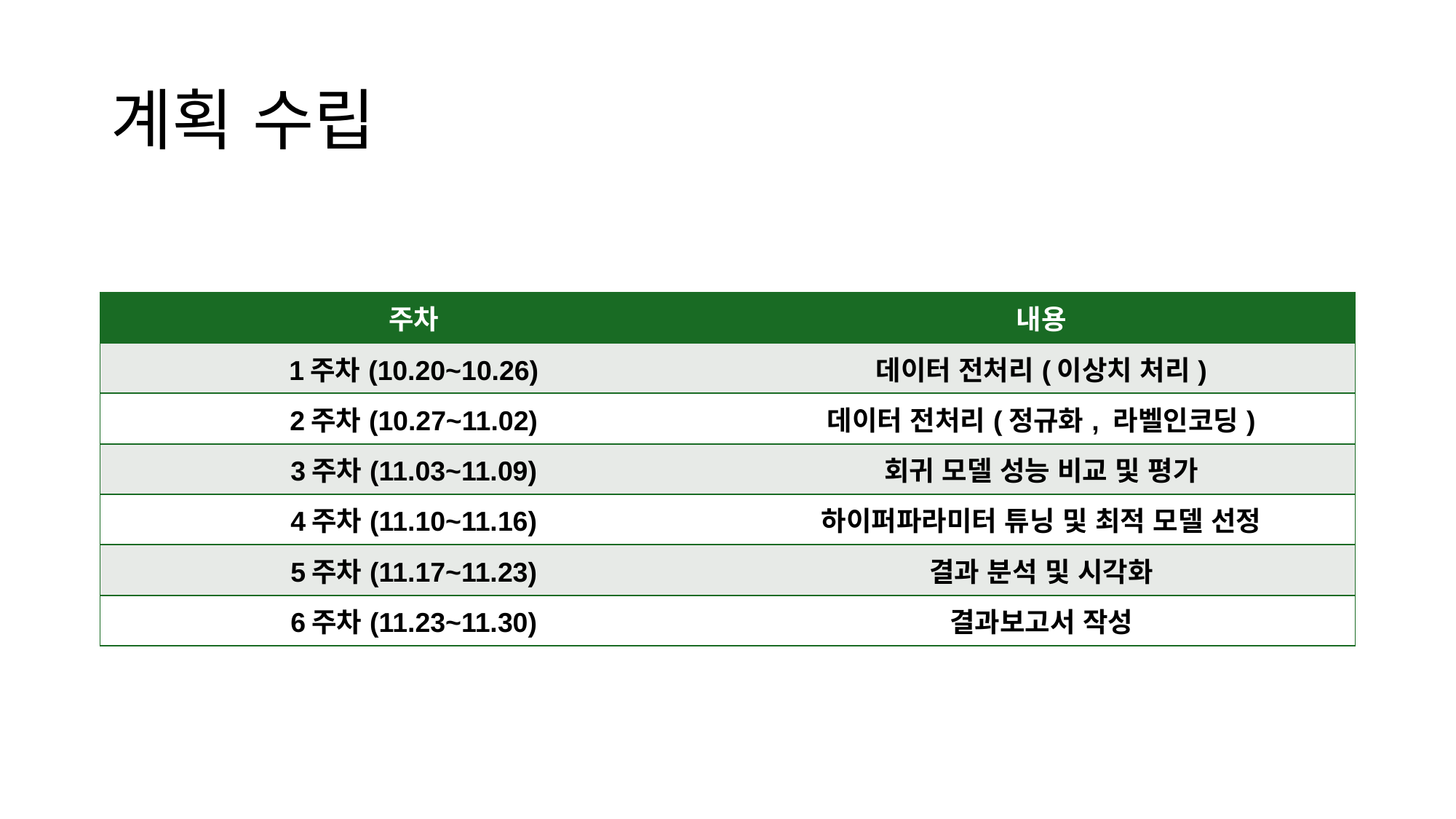

# 계획 수립
| 주차 | 내용 |
| --- | --- |
| 1주차(10.20~10.26) | 데이터 전처리(이상치 처리) |
| 2주차(10.27~11.02) | 데이터 전처리(정규화, 라벨인코딩) |
| 3주차(11.03~11.09) | 회귀 모델 성능 비교 및 평가 |
| 4주차(11.10~11.16) | 하이퍼파라미터 튜닝 및 최적 모델 선정 |
| 5주차(11.17~11.23) | 결과 분석 및 시각화 |
| 6주차(11.23~11.30) | 결과보고서 작성 |